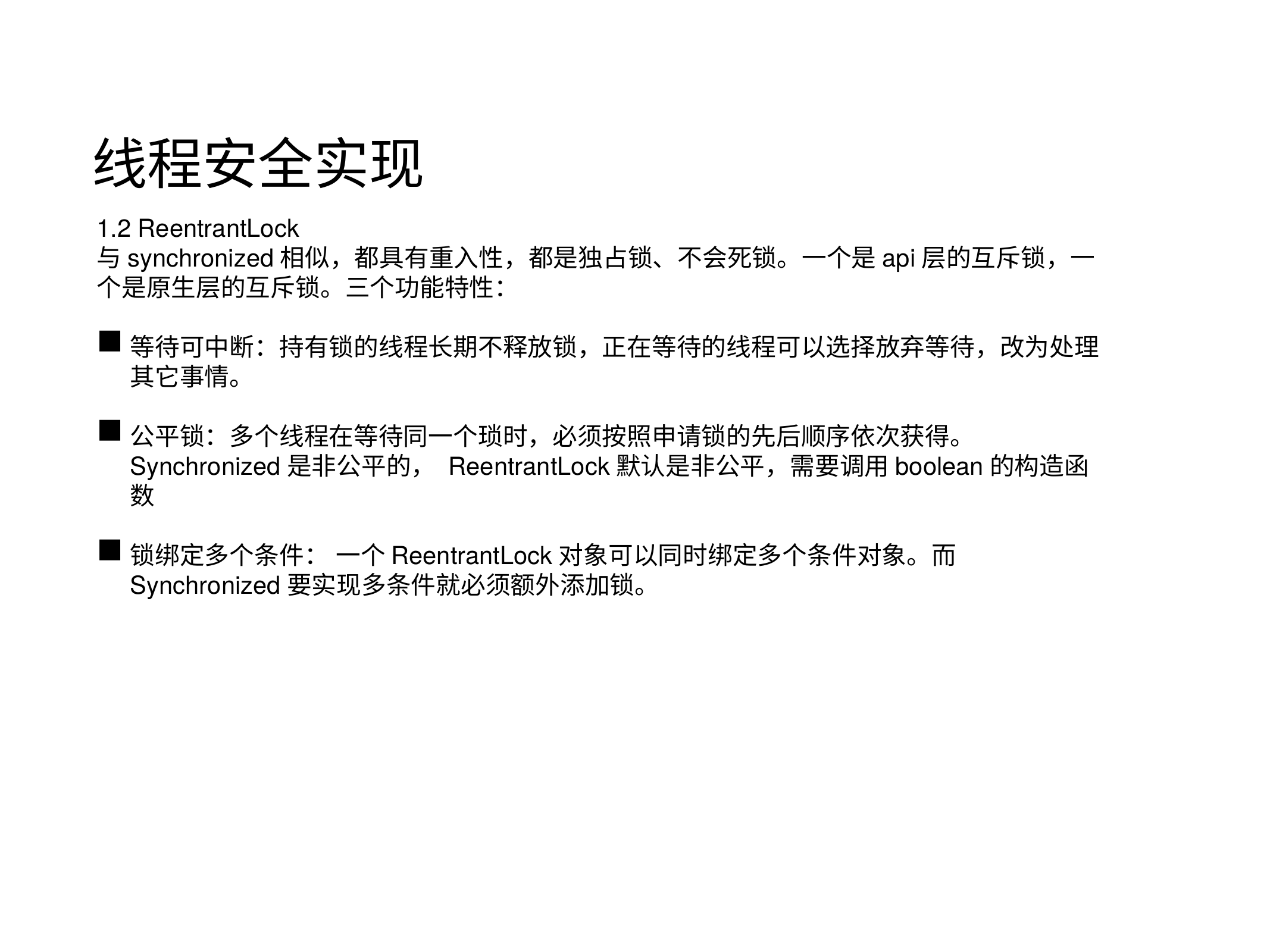

# 线程安全实现
1.2 ReentrantLock
与synchronized相似，都具有重入性，都是独占锁、不会死锁。一个是api层的互斥锁，一个是原生层的互斥锁。三个功能特性：

等待可中断：持有锁的线程长期不释放锁，正在等待的线程可以选择放弃等待，改为处理其它事情。

公平锁：多个线程在等待同一个琐时，必须按照申请锁的先后顺序依次获得。 Synchronized是非公平的， ReentrantLock默认是非公平，需要调用boolean的构造函数

锁绑定多个条件： 一个ReentrantLock对象可以同时绑定多个条件对象。而Synchronized要实现多条件就必须额外添加锁。